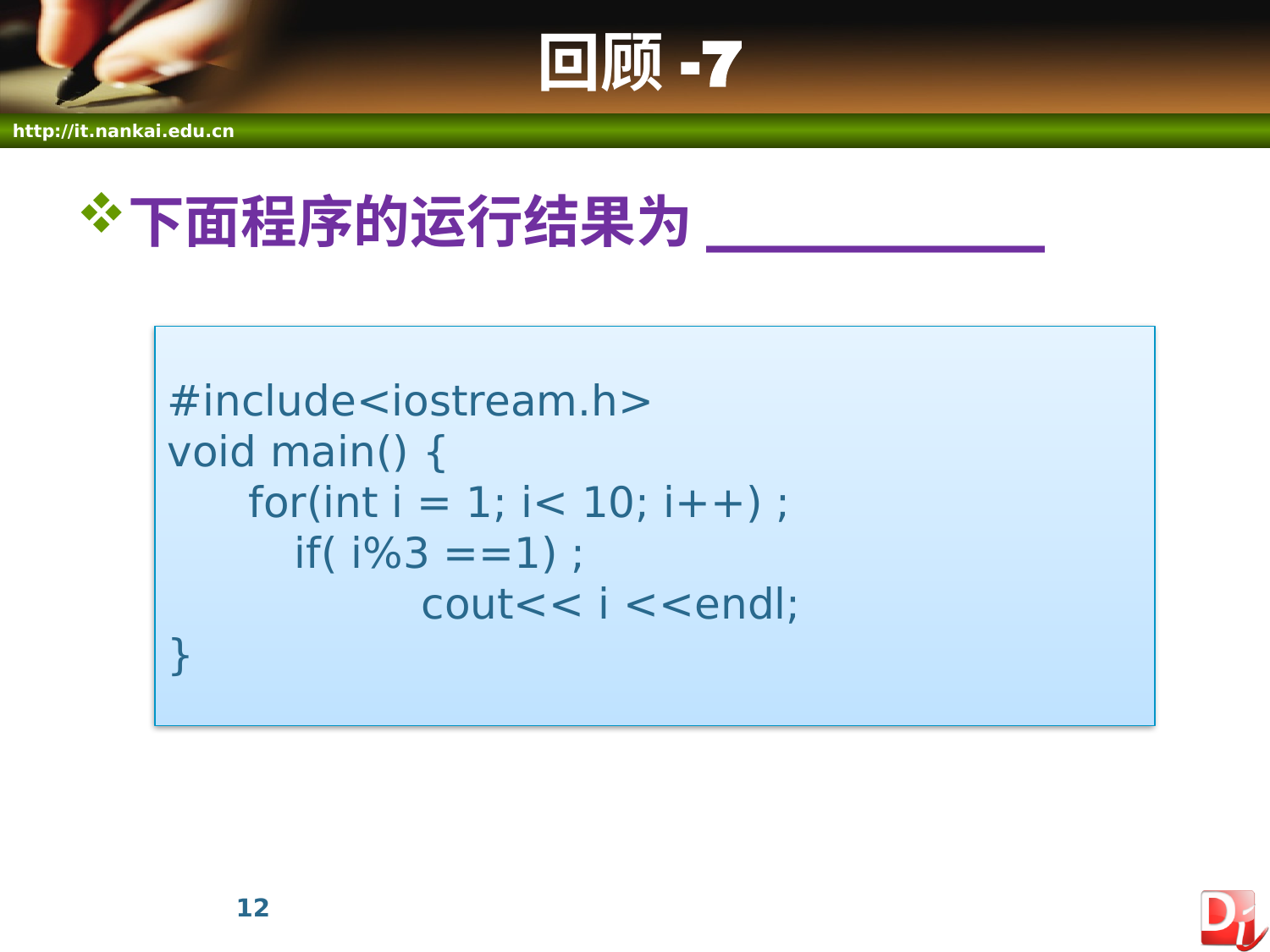

# 回顾-7
下面程序的运行结果为__________
#include<iostream.h>
void main() {
      for(int i = 1; i< 10; i++) ;
      	if( i%3 ==1) ;
		cout<< i <<endl;
}
12